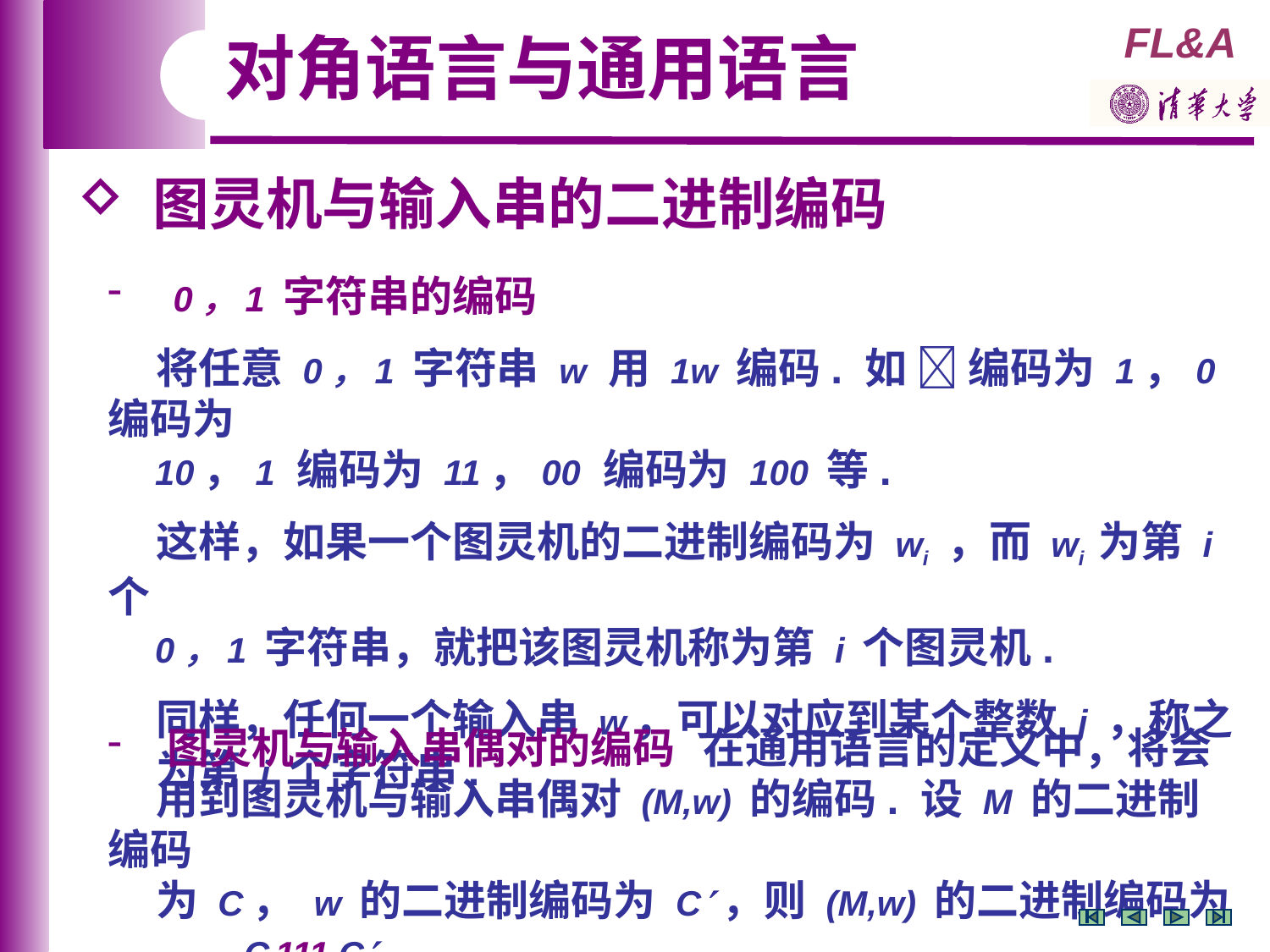

对角语言与通用语言
 图灵机与输入串的二进制编码
   0，1 字符串的编码

    将任意 0，1 字符串 w 用 1w 编码. 如 ε 编码为 1，0 编码为
    10，1 编码为 11，00 编码为 100 等.

    这样，如果一个图灵机的二进制编码为 wi ，而 wi 为第 i 个
    0，1 字符串，就把该图灵机称为第 i 个图灵机.

    同样，任何一个输入串 w，可以对应到某个整数 j ，称之
    为第 j 个字符串.
  图灵机与输入串偶对的编码   在通用语言的定义中，将会
    用到图灵机与输入串偶对 (M,w) 的编码. 设 M 的二进制编码
    为 C， w 的二进制编码为 C′，则 (M,w) 的二进制编码为
              C 111 C′ .